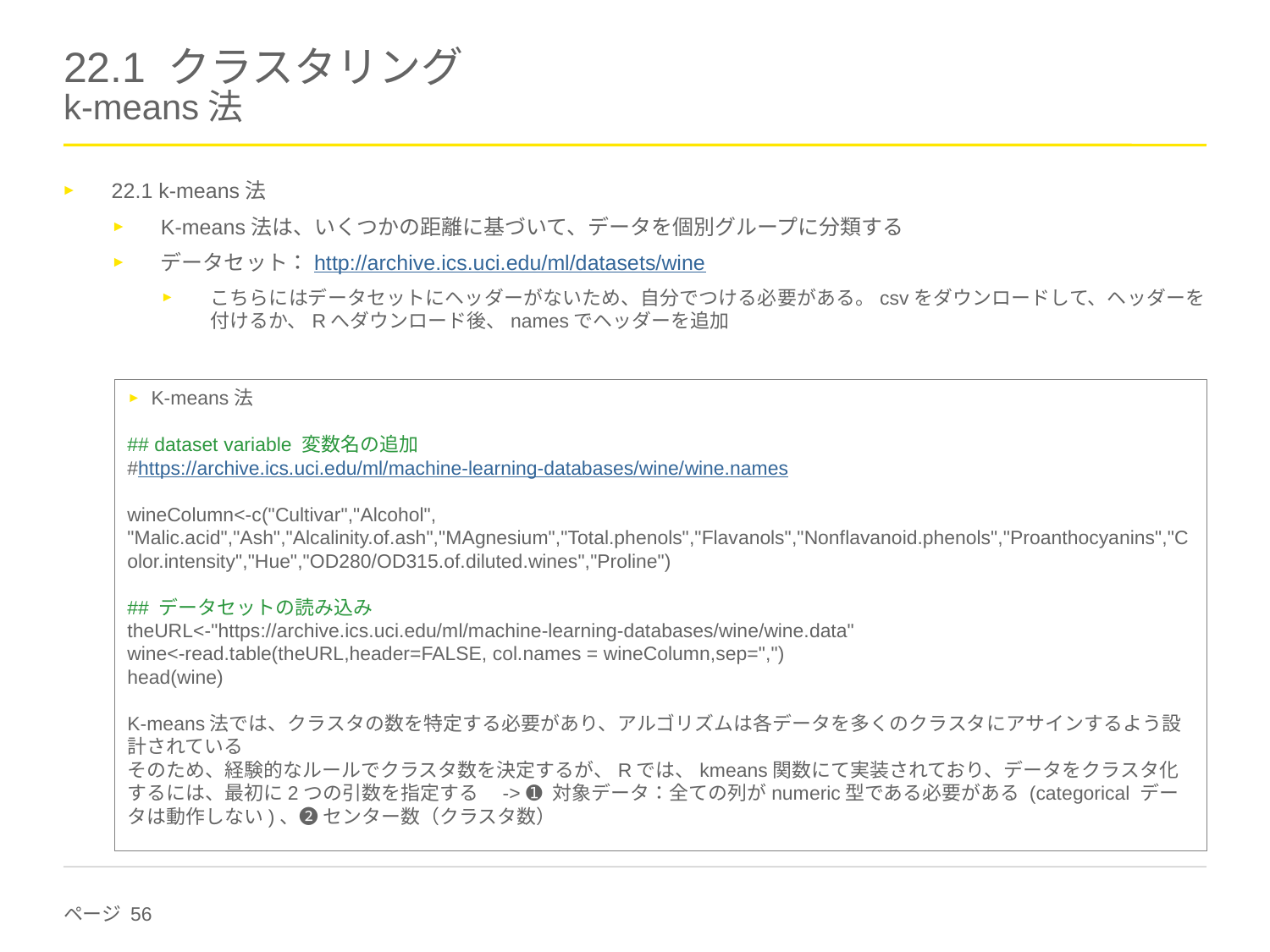

# 22.1 クラスタリング k-means法
22.1 k-means法
K-means法は、いくつかの距離に基づいて、データを個別グループに分類する
データセット：http://archive.ics.uci.edu/ml/datasets/wine
こちらにはデータセットにヘッダーがないため、自分でつける必要がある。csvをダウンロードして、ヘッダーを付けるか、Rへダウンロード後、namesでヘッダーを追加

K-means法

## dataset variable 変数名の追加
#https://archive.ics.uci.edu/ml/machine-learning-databases/wine/wine.names

wineColumn<-c("Cultivar","Alcohol", "Malic.acid","Ash","Alcalinity.of.ash","MAgnesium","Total.phenols","Flavanols","Nonflavanoid.phenols","Proanthocyanins","Color.intensity","Hue","OD280/OD315.of.diluted.wines","Proline")

## データセットの読み込み
theURL<-"https://archive.ics.uci.edu/ml/machine-learning-databases/wine/wine.data"
wine<-read.table(theURL,header=FALSE, col.names = wineColumn,sep=",")
head(wine)

K-means法では、クラスタの数を特定する必要があり、アルゴリズムは各データを多くのクラスタにアサインするよう設計されている
そのため、経験的なルールでクラスタ数を決定するが、Rでは、kmeans関数にて実装されており、データをクラスタ化するには、最初に2つの引数を指定する　-> ➊ 対象データ：全ての列がnumeric型である必要がある (categorical データは動作しない)、➋ センター数（クラスタ数）